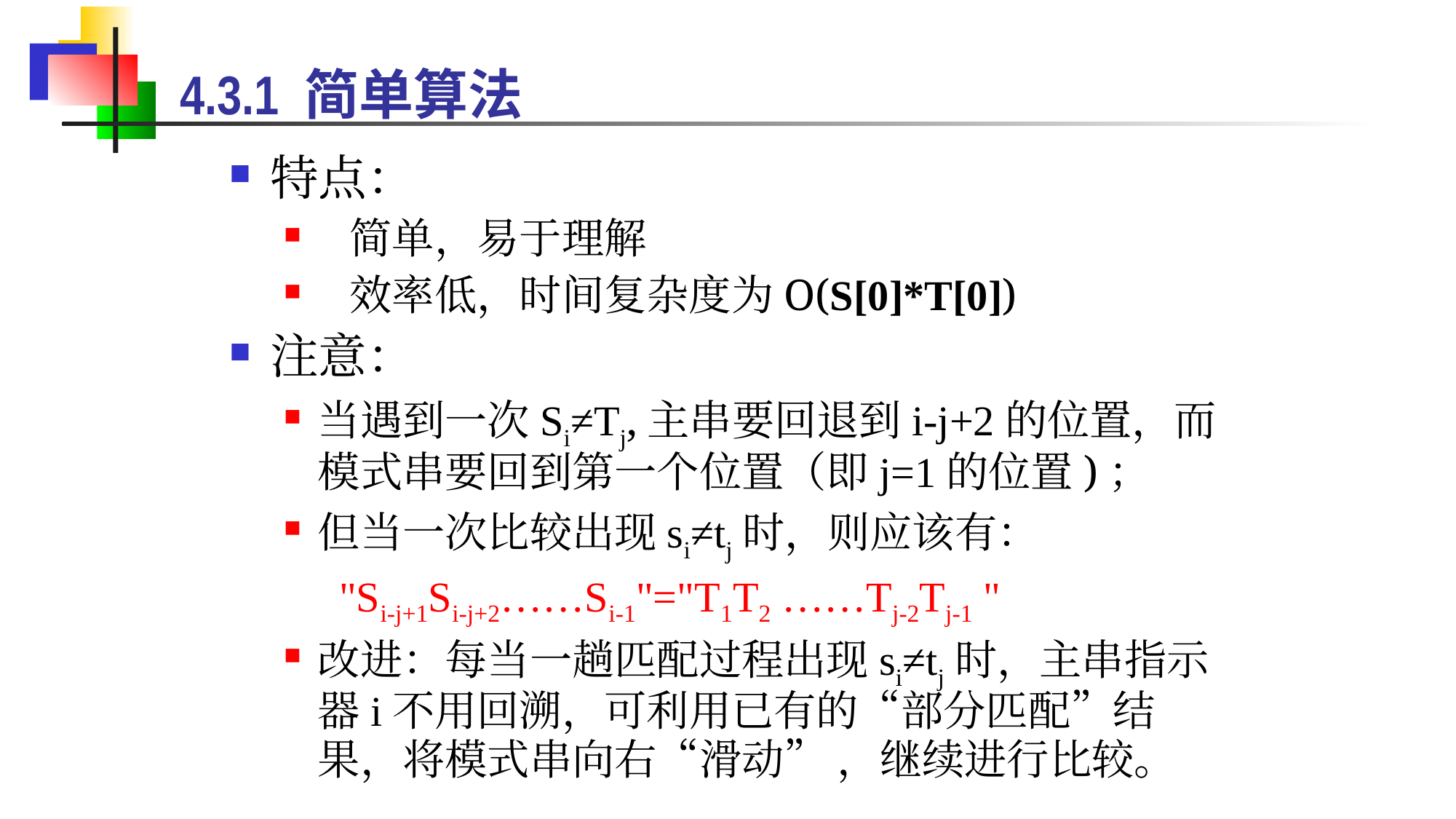

4.3.1 简单算法
特点：
  简单，易于理解
  效率低，时间复杂度为O(S[0]*T[0])
注意：
当遇到一次Si≠Tj,主串要回退到i-j+2的位置，而模式串要回到第一个位置（即j=1的位置)；
但当一次比较出现si≠tj时，则应该有：
     "Si-j+1Si-j+2……Si-1"="T1T2 ……Tj-2Tj-1 "
改进：每当一趟匹配过程出现si≠tj时，主串指示器i不用回溯，可利用已有的“部分匹配”结果，将模式串向右“滑动” ，继续进行比较。